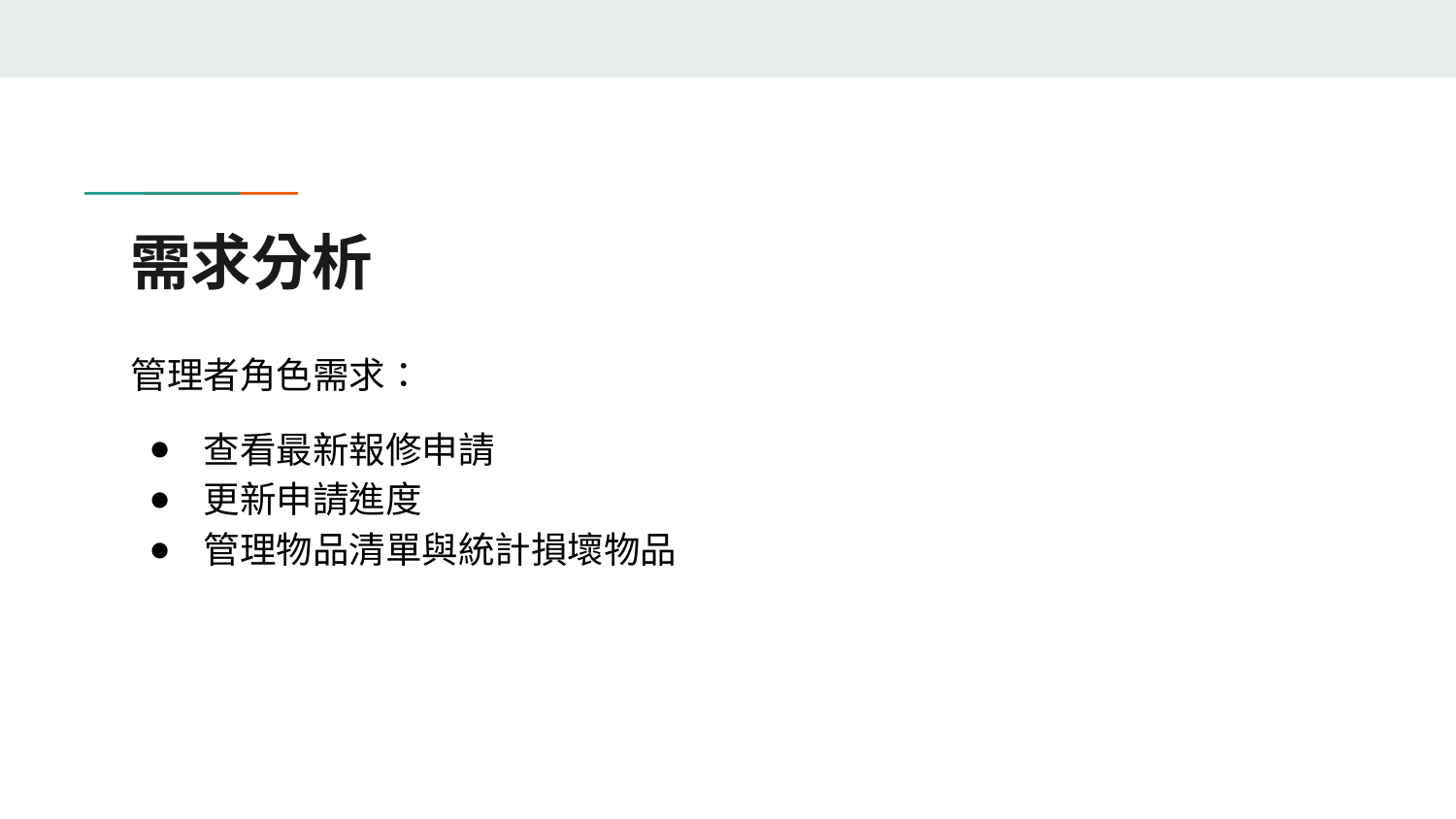

# 需求分析
管理者角色需求：
查看最新報修申請
更新申請進度
管理物品清單與統計損壞物品